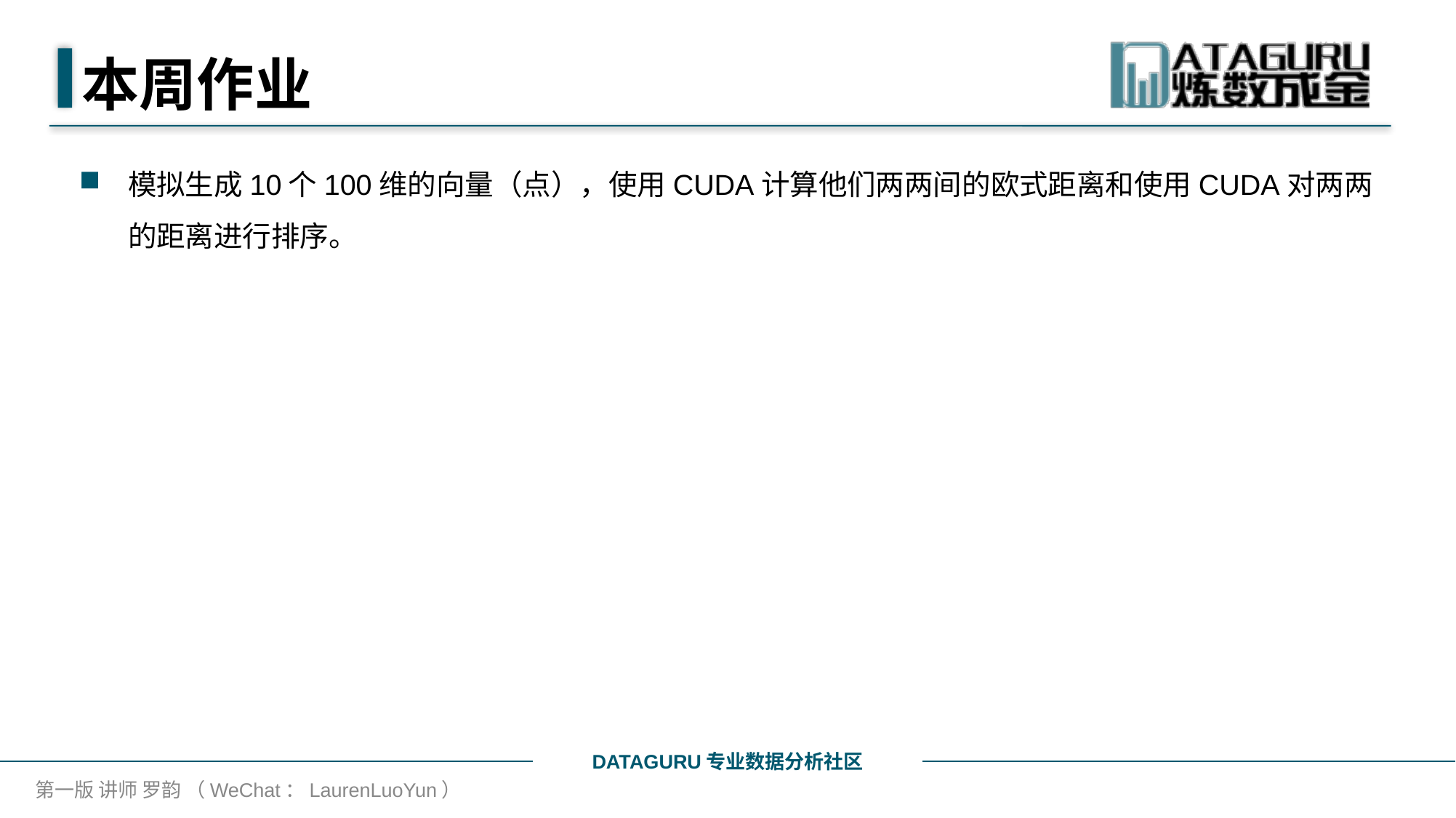

# 本周作业
模拟生成10个100维的向量（点），使用CUDA计算他们两两间的欧式距离和使用CUDA对两两的距离进行排序。